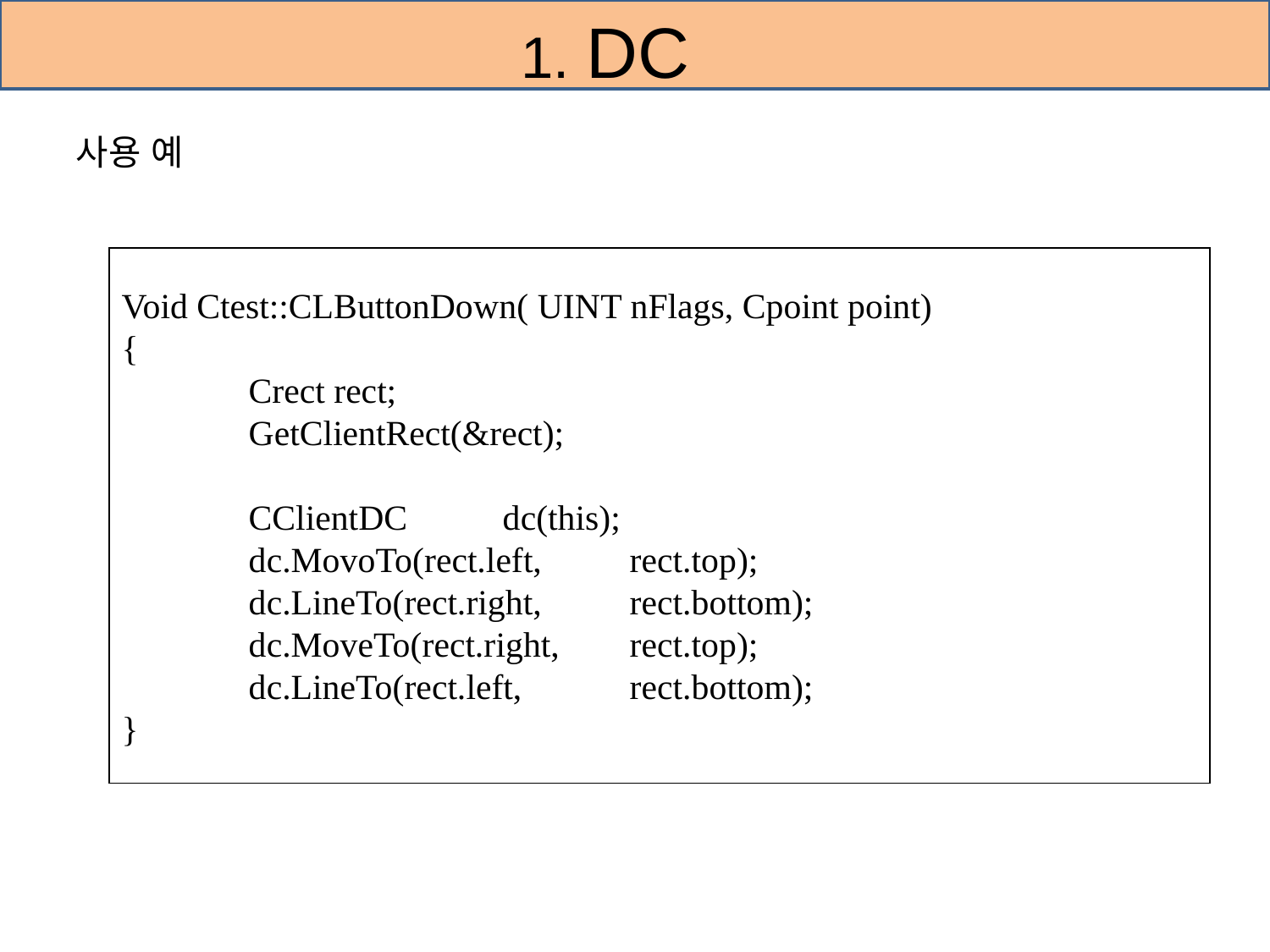

# 1. DC
사용 예
Void Ctest::CLButtonDown( UINT nFlags, Cpoint point)
{
	Crect rect;
	GetClientRect(&rect);

	CClientDC 	dc(this);
	dc.MovoTo(rect.left, 	rect.top);
	dc.LineTo(rect.right, 	rect.bottom);
	dc.MoveTo(rect.right, 	rect.top);
	dc.LineTo(rect.left,	rect.bottom);
}